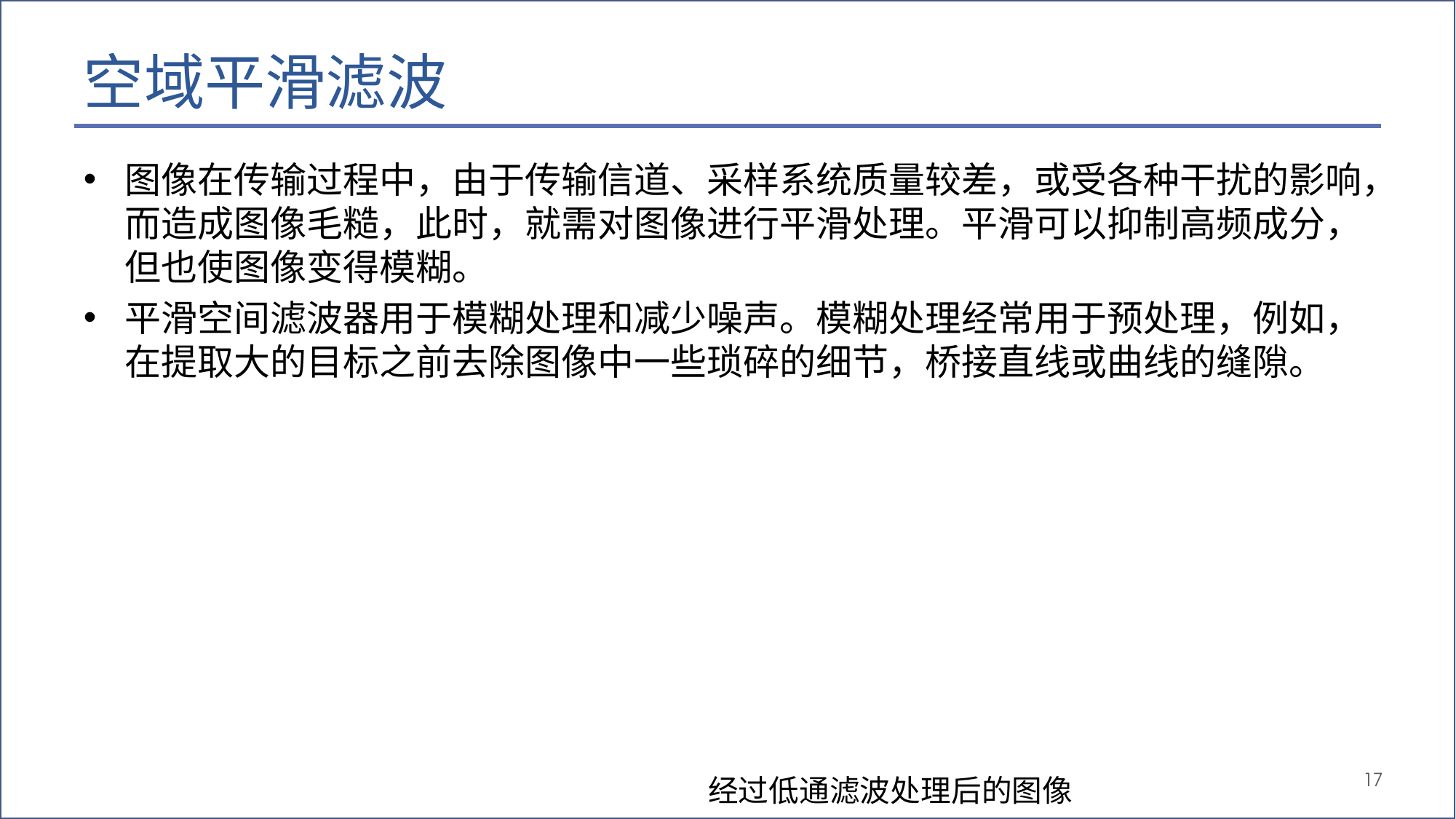

# 空域平滑滤波
图像在传输过程中，由于传输信道、采样系统质量较差，或受各种干扰的影响，而造成图像毛糙，此时，就需对图像进行平滑处理。平滑可以抑制高频成分，但也使图像变得模糊。
平滑空间滤波器用于模糊处理和减少噪声。模糊处理经常用于预处理，例如，在提取大的目标之前去除图像中一些琐碎的细节，桥接直线或曲线的缝隙。
17
经过低通滤波处理后的图像